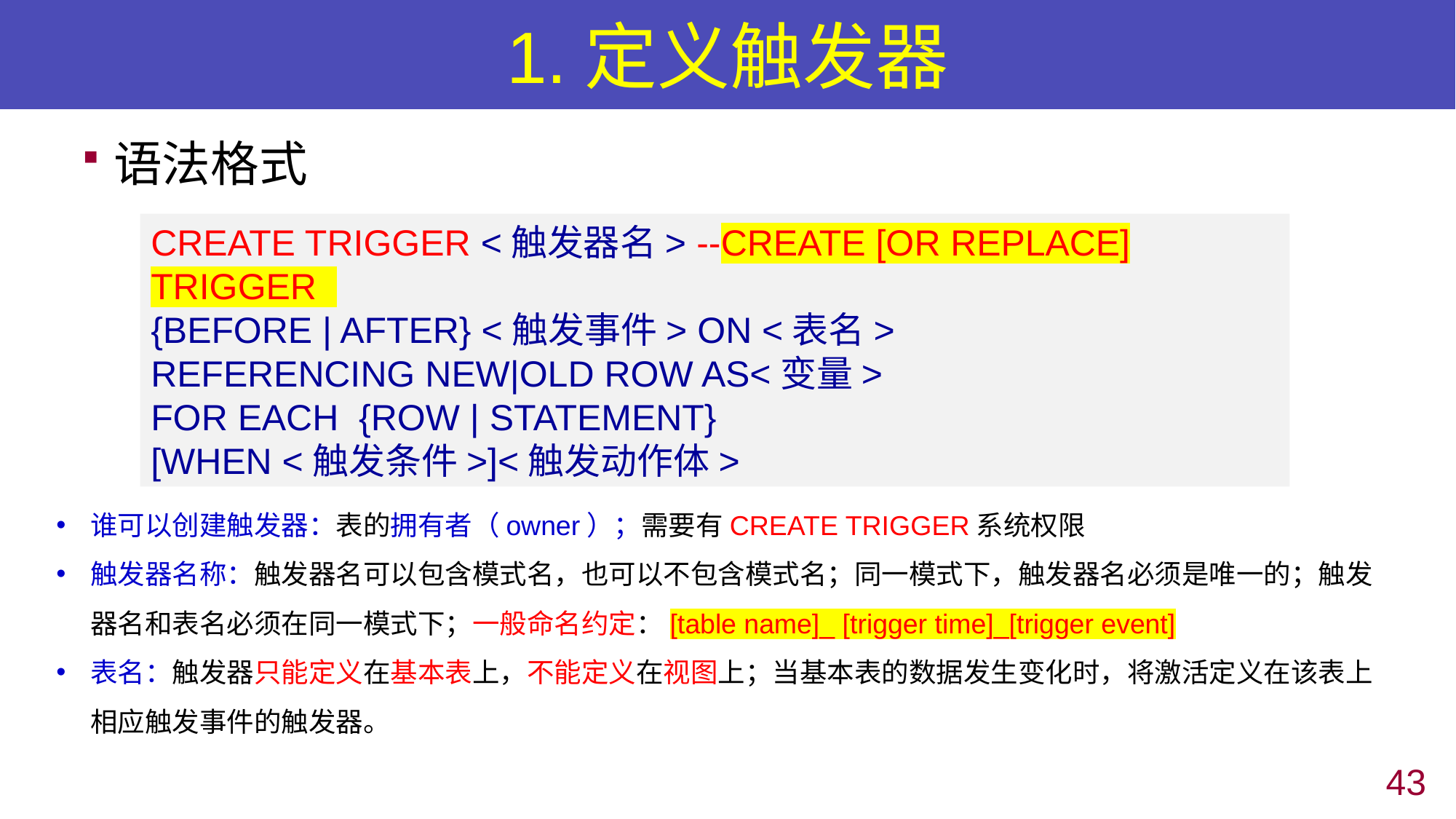

# 1.定义触发器
语法格式

CREATE TRIGGER <触发器名> --CREATE [OR REPLACE] TRIGGER
{BEFORE | AFTER} <触发事件> ON <表名>
REFERENCING NEW|OLD ROW AS<变量>
FOR EACH  {ROW | STATEMENT}
[WHEN <触发条件>]<触发动作体>
谁可以创建触发器：表的拥有者（owner）；需要有CREATE TRIGGER系统权限
触发器名称：触发器名可以包含模式名，也可以不包含模式名；同一模式下，触发器名必须是唯一的；触发器名和表名必须在同一模式下；一般命名约定：[table name]_ [trigger time]_[trigger event]
表名：触发器只能定义在基本表上，不能定义在视图上；当基本表的数据发生变化时，将激活定义在该表上相应触发事件的触发器。
43